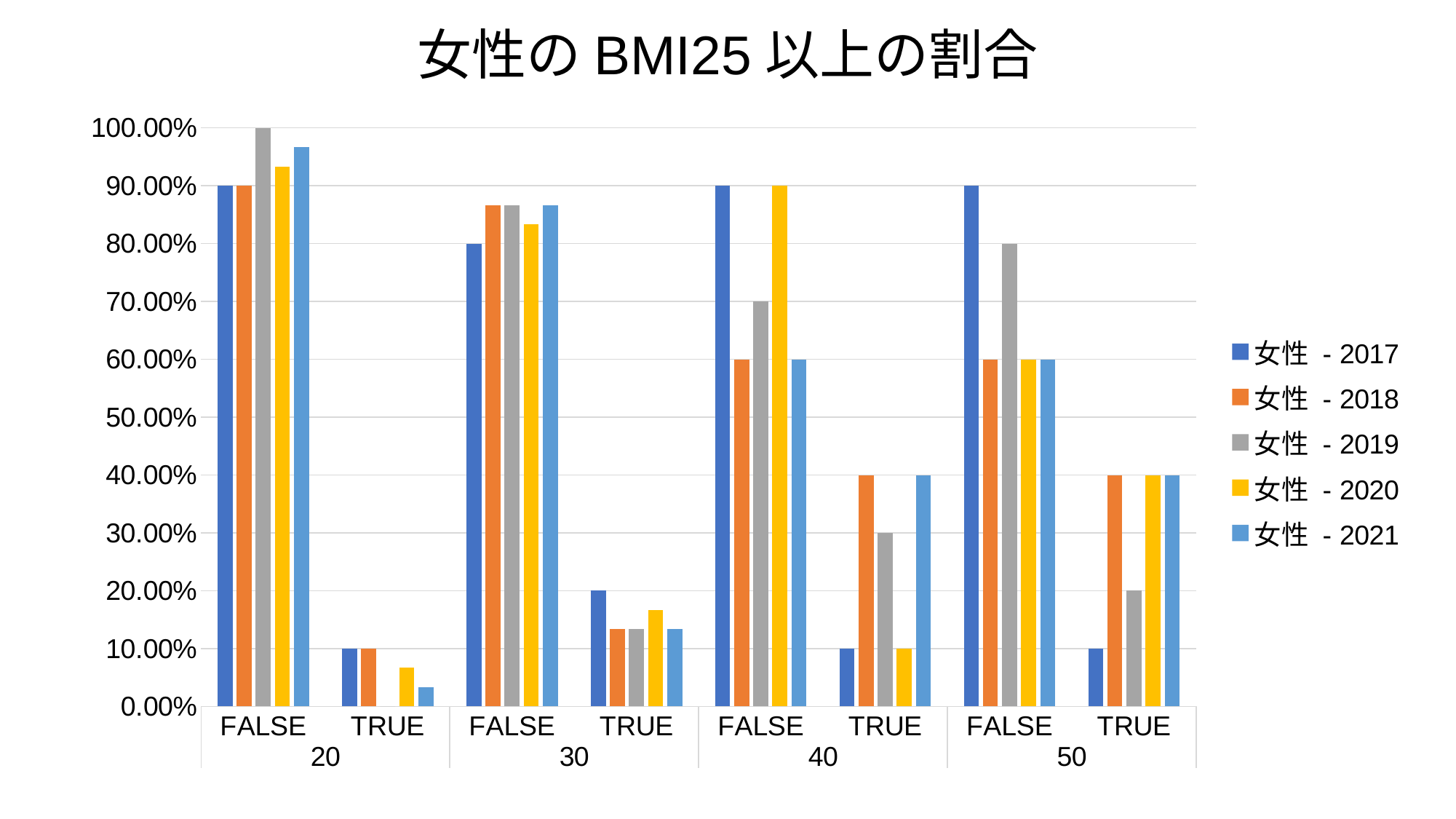

女性のBMI25以上の割合

### Chart

| Category | 女性 - 2017 | 女性 - 2018 | 女性 - 2019 | 女性 - 2020 | 女性 - 2021 |
|---|---|---|---|---|---|
| FALSE | 0.9 | 0.9 | 1.0 | 0.9333333333333333 | 0.9666666666666667 |
| TRUE | 0.1 | 0.1 | 0.0 | 0.06666666666666667 | 0.03333333333333333 |
| FALSE | 0.8 | 0.8666666666666667 | 0.8666666666666667 | 0.8333333333333334 | 0.8666666666666667 |
| TRUE | 0.2 | 0.13333333333333333 | 0.13333333333333333 | 0.16666666666666666 | 0.13333333333333333 |
| FALSE | 0.9 | 0.6 | 0.7 | 0.9 | 0.6 |
| TRUE | 0.1 | 0.4 | 0.3 | 0.1 | 0.4 |
| FALSE | 0.9 | 0.6 | 0.8 | 0.6 | 0.6 |
| TRUE | 0.1 | 0.4 | 0.2 | 0.4 | 0.4 |